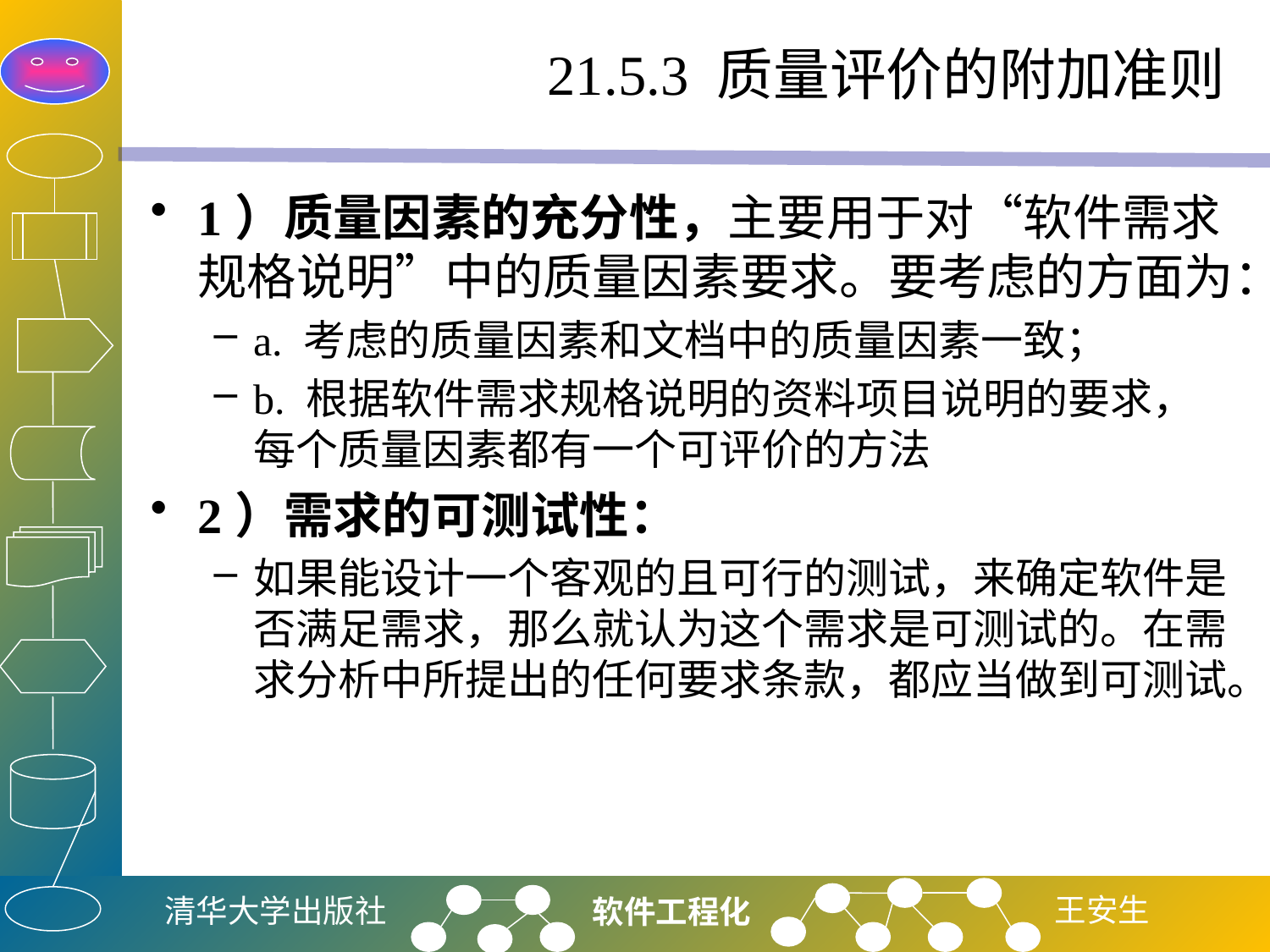

# 21.5.3 质量评价的附加准则
1）质量因素的充分性，主要用于对“软件需求规格说明”中的质量因素要求。要考虑的方面为：
a. 考虑的质量因素和文档中的质量因素一致；
b. 根据软件需求规格说明的资料项目说明的要求，每个质量因素都有一个可评价的方法
2）需求的可测试性：
如果能设计一个客观的且可行的测试，来确定软件是否满足需求，那么就认为这个需求是可测试的。在需求分析中所提出的任何要求条款，都应当做到可测试。